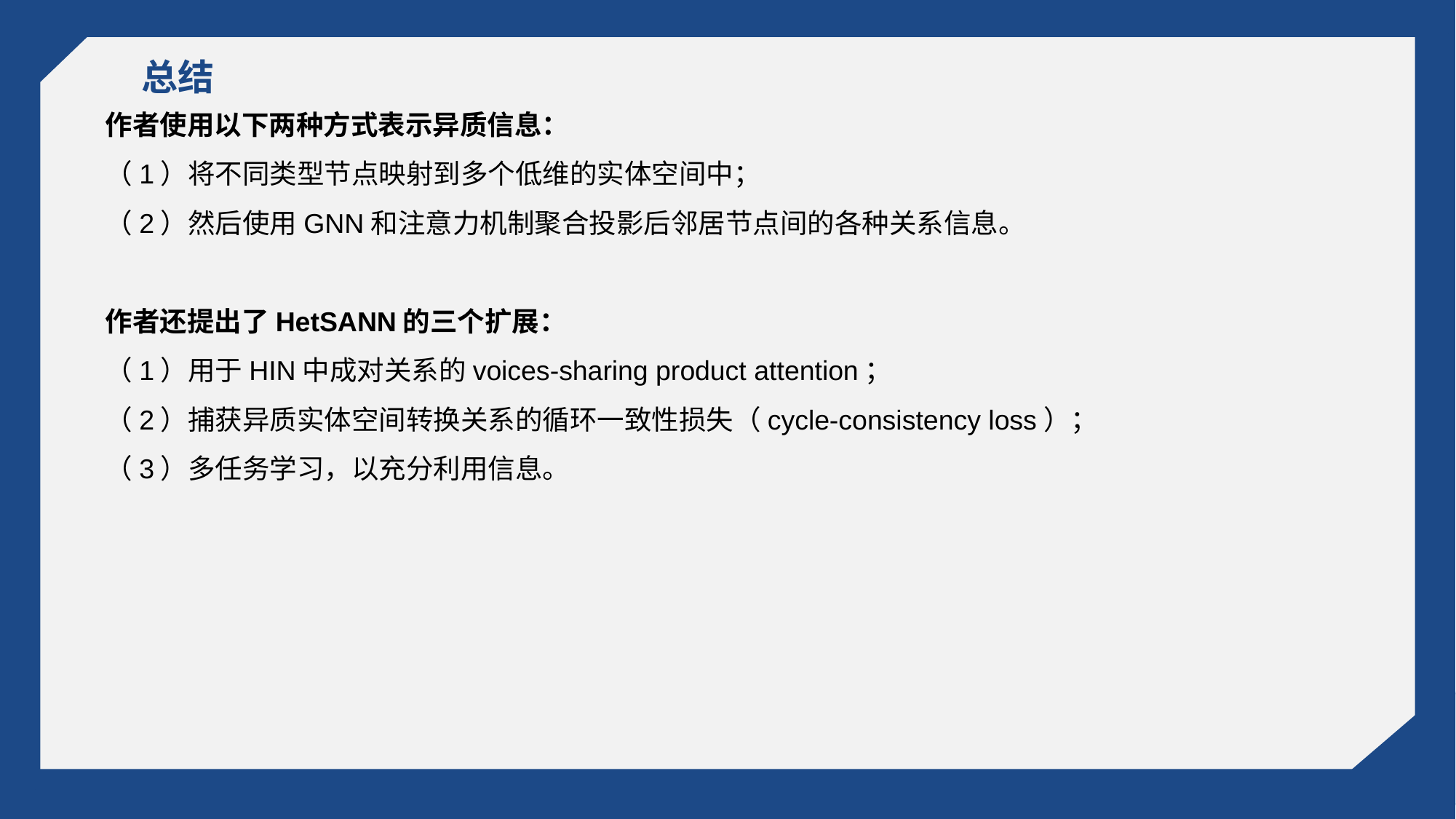

总结

作者使用以下两种方式表示异质信息：
（1）将不同类型节点映射到多个低维的实体空间中；
（2）然后使用GNN和注意力机制聚合投影后邻居节点间的各种关系信息。

作者还提出了HetSANN的三个扩展：
（1）用于HIN中成对关系的voices-sharing product attention；
（2）捕获异质实体空间转换关系的循环一致性损失（cycle-consistency loss）；
（3）多任务学习，以充分利用信息。